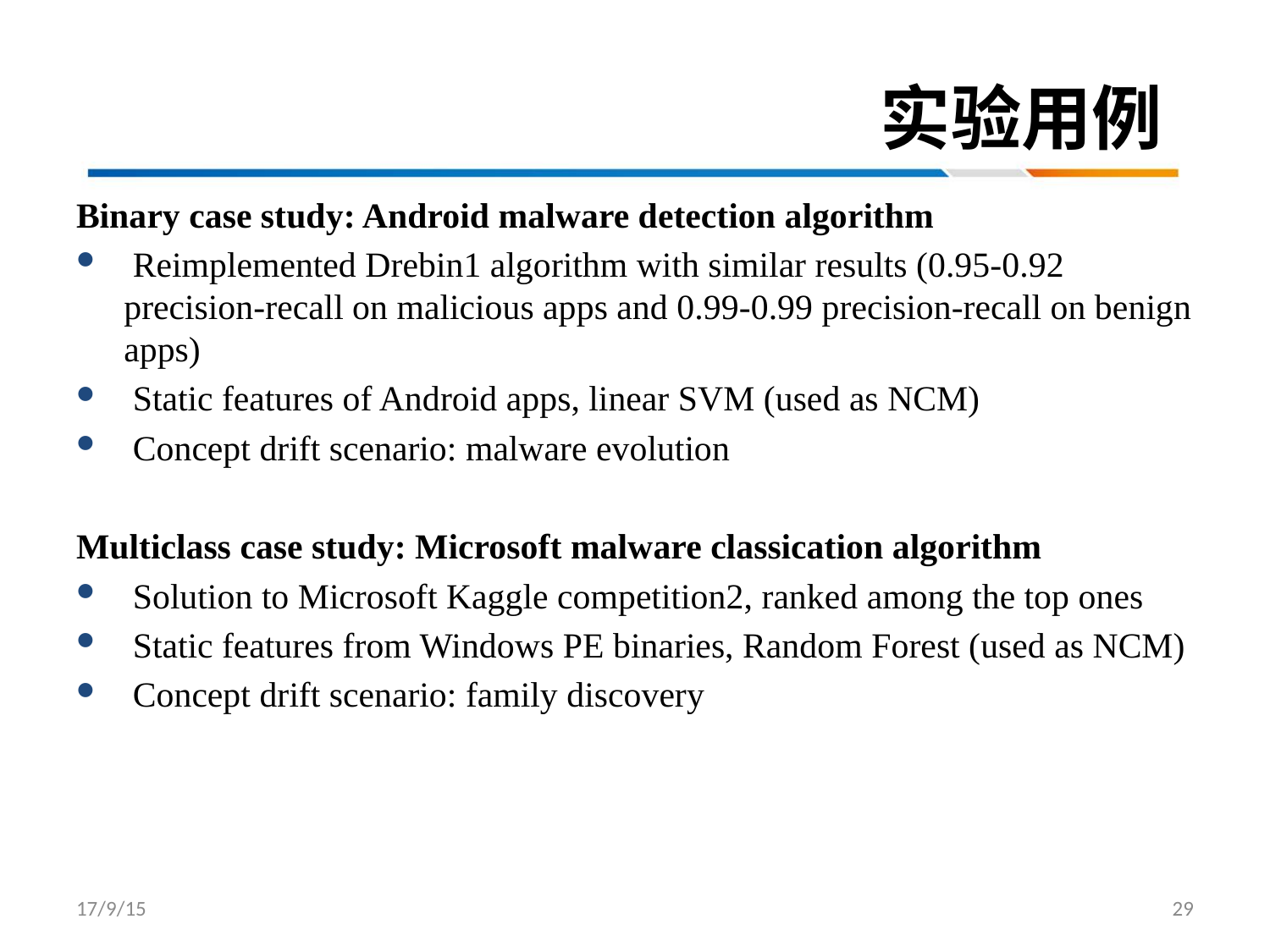

# 实验用例
Binary case study: Android malware detection algorithm
 Reimplemented Drebin1 algorithm with similar results (0.95-0.92 precision-recall on malicious apps and 0.99-0.99 precision-recall on benign apps)
 Static features of Android apps, linear SVM (used as NCM)
 Concept drift scenario: malware evolution

Multiclass case study: Microsoft malware classication algorithm
 Solution to Microsoft Kaggle competition2, ranked among the top ones
 Static features from Windows PE binaries, Random Forest (used as NCM)
 Concept drift scenario: family discovery
17/9/15
29